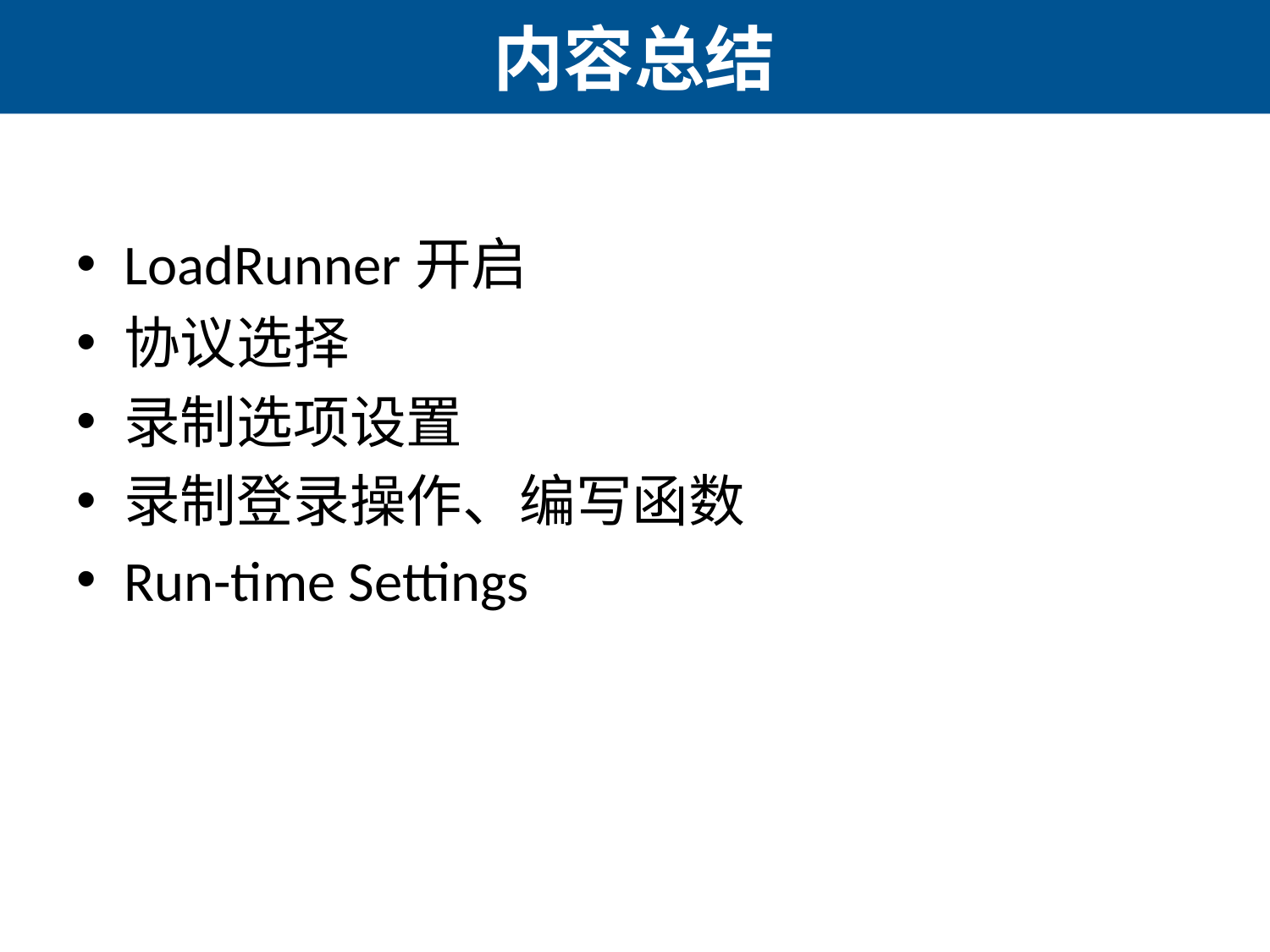

# 内容总结
LoadRunner开启
协议选择
录制选项设置
录制登录操作、编写函数
Run-time Settings